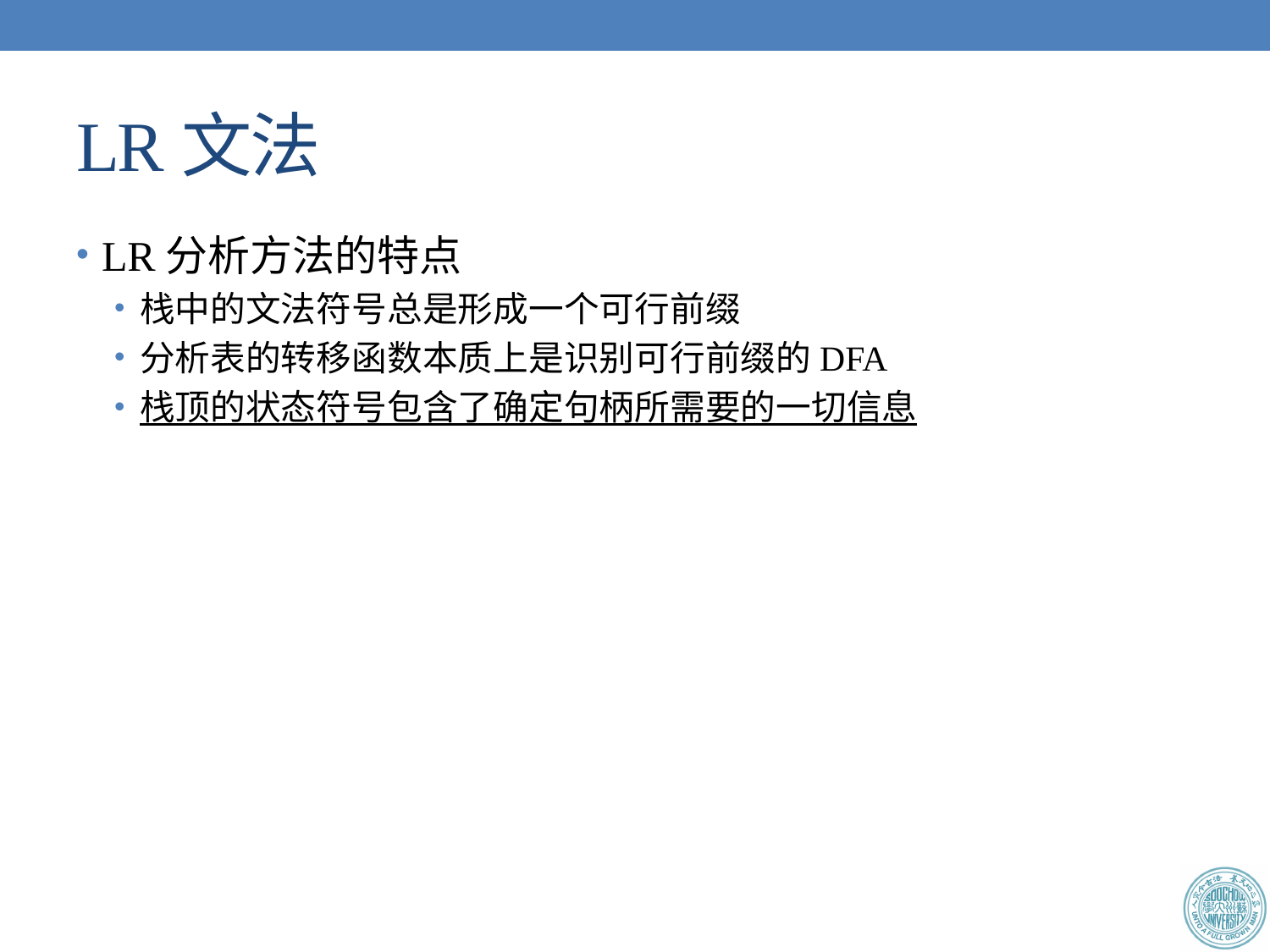

# LR文法
LR分析方法的特点
栈中的文法符号总是形成一个可行前缀
分析表的转移函数本质上是识别可行前缀的DFA
栈顶的状态符号包含了确定句柄所需要的一切信息